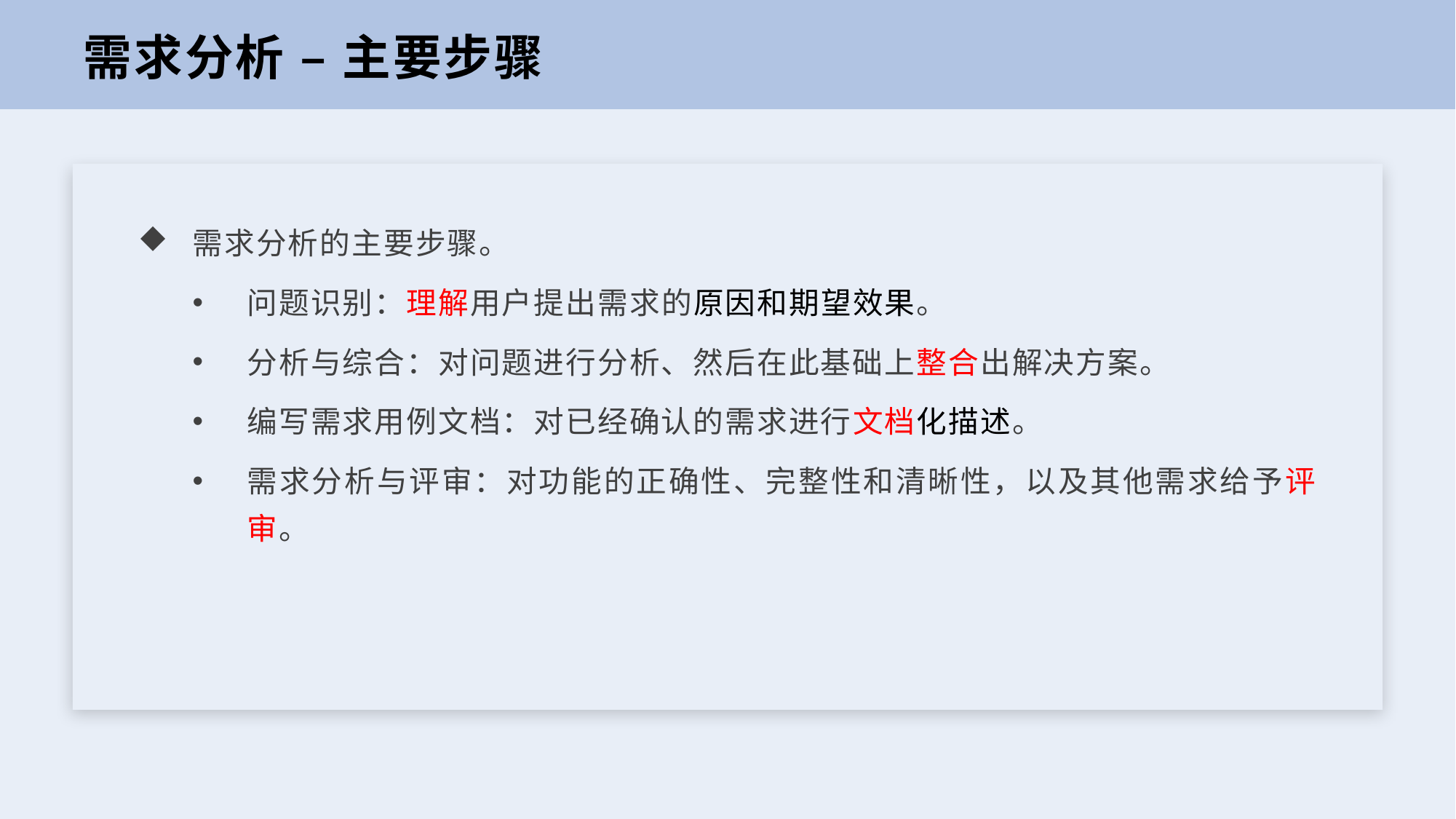

需求分析 – 主要步骤
需求分析的主要步骤。
问题识别：理解用户提出需求的原因和期望效果。
分析与综合：对问题进行分析、然后在此基础上整合出解决方案。
编写需求用例文档：对已经确认的需求进行文档化描述。
需求分析与评审：对功能的正确性、完整性和清晰性，以及其他需求给予评审。